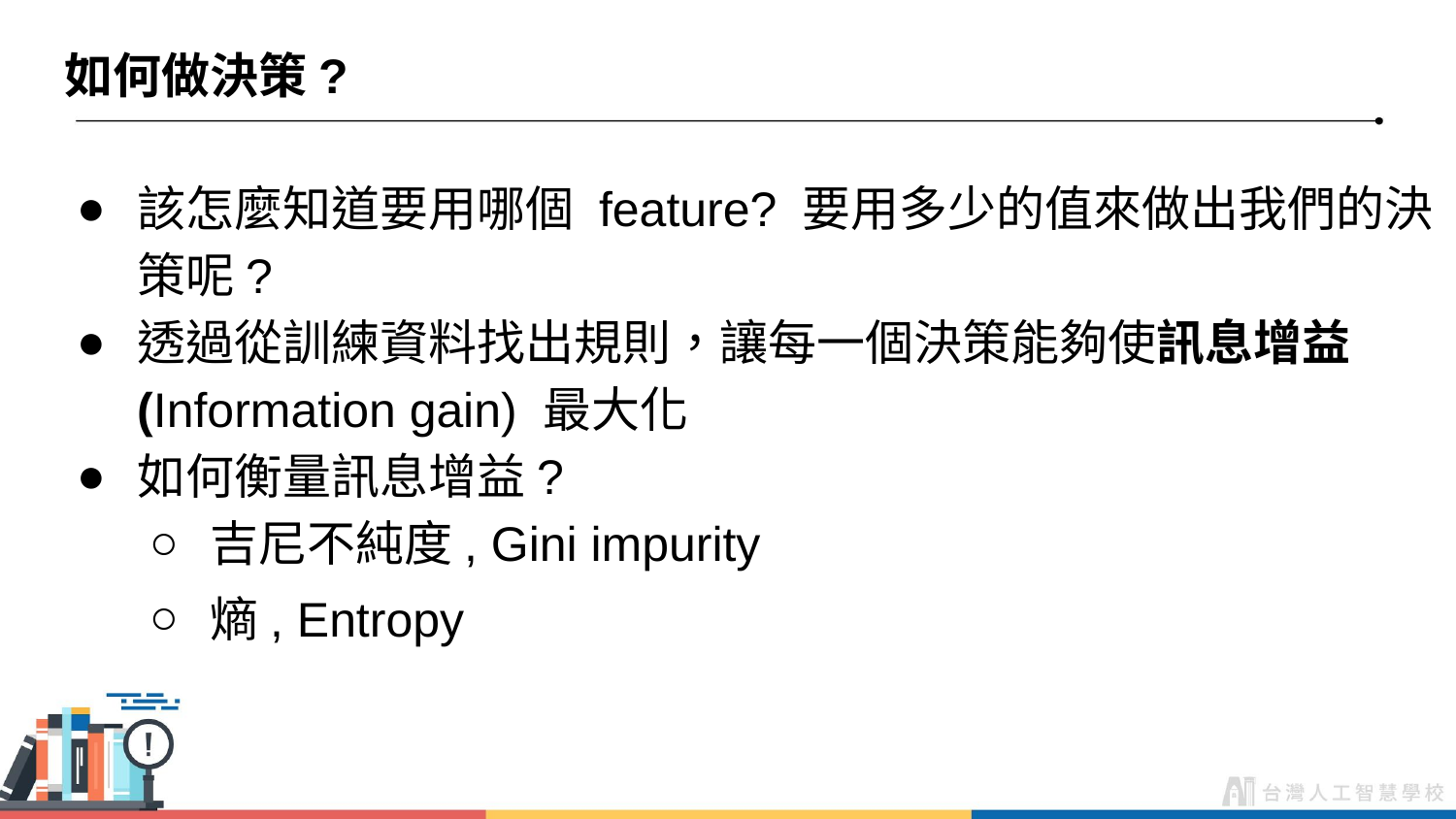

# 如何做決策?
該怎麼知道要用哪個 feature? 要用多少的值來做出我們的決策呢?
透過從訓練資料找出規則，讓每一個決策能夠使訊息增益 (Information gain) 最大化
如何衡量訊息增益?
吉尼不純度, Gini impurity
熵, Entropy